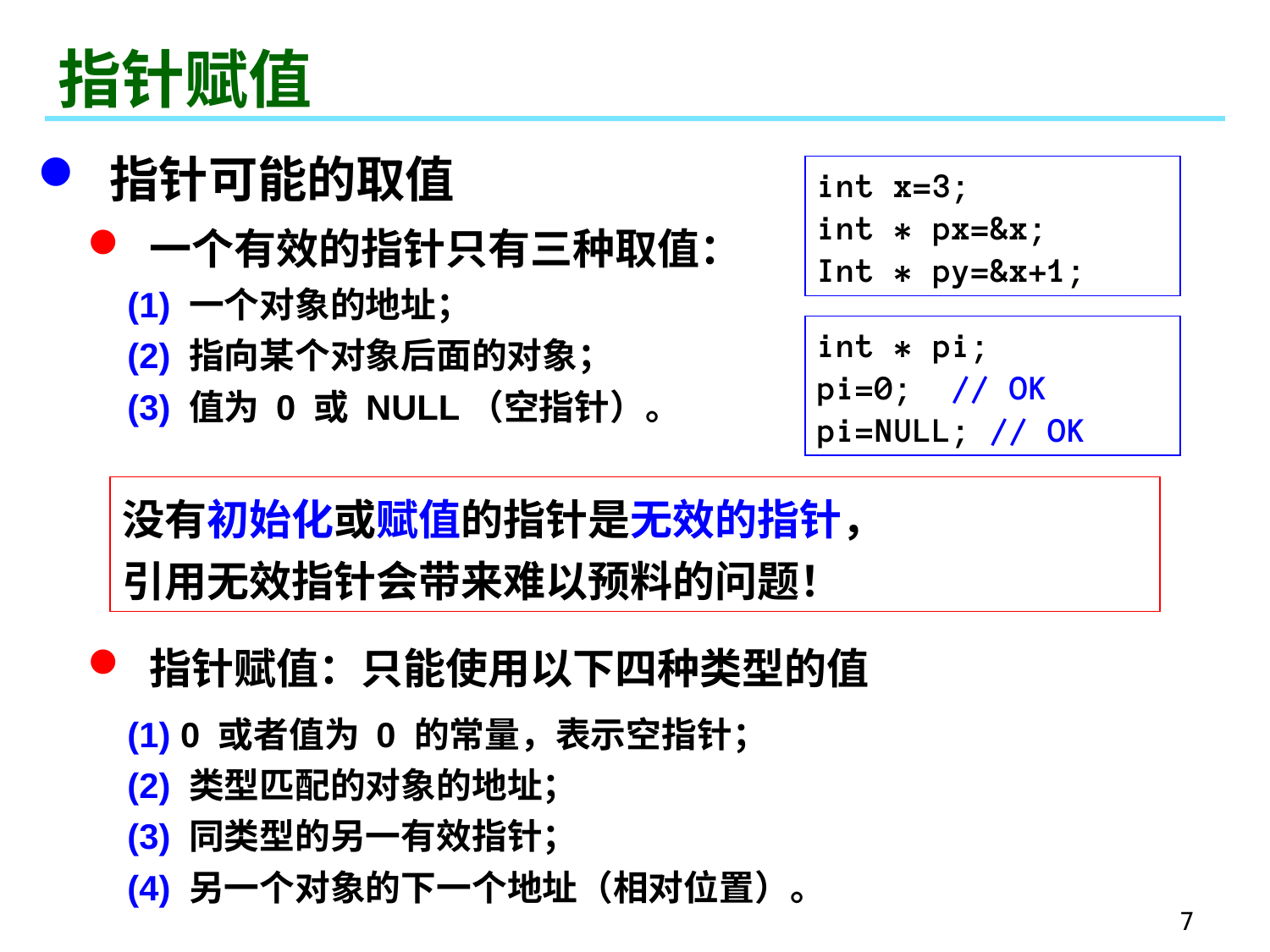

# 指针赋值
 指针可能的取值
int x=3;
int * px=&x;
Int * py=&x+1;
 一个有效的指针只有三种取值：
(1) 一个对象的地址；
(2) 指向某个对象后面的对象；
(3) 值为 0 或 NULL（空指针）。
int * pi;
pi=0;  // OK
pi=NULL; // OK
没有初始化或赋值的指针是无效的指针，
引用无效指针会带来难以预料的问题！
 指针赋值：只能使用以下四种类型的值
(1) 0 或者值为 0 的常量，表示空指针；
(2) 类型匹配的对象的地址；
(3) 同类型的另一有效指针；
(4) 另一个对象的下一个地址（相对位置）。
7